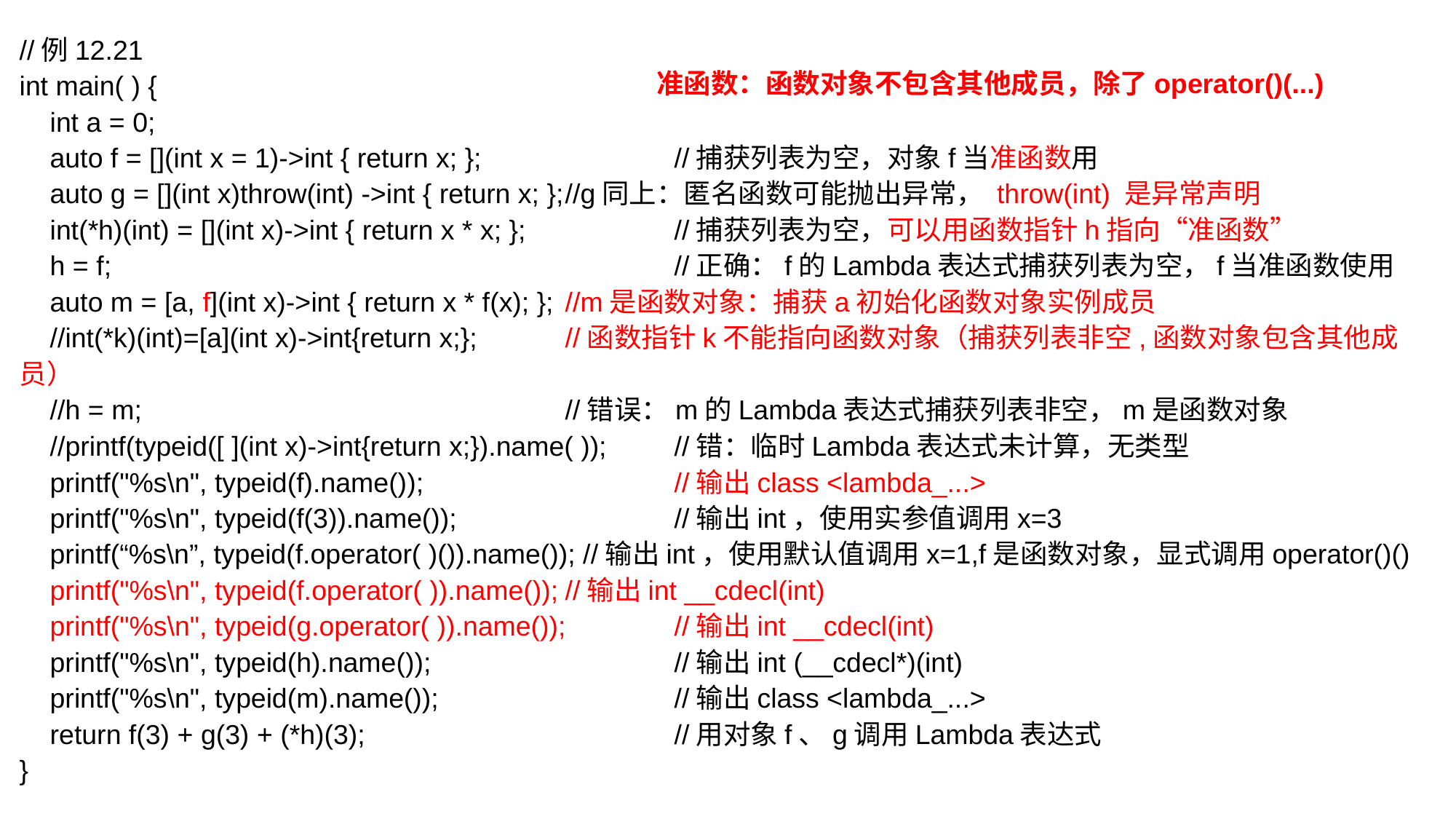

//例12.21
int main( ) {
    int a = 0;
    auto f = [](int x = 1)->int { return x; }; 		//捕获列表为空，对象f当准函数用
    auto g = [](int x)throw(int) ->int { return x; };	//g同上：匿名函数可能抛出异常， throw(int) 是异常声明
    int(*h)(int) = [](int x)->int { return x * x; };		//捕获列表为空，可以用函数指针h指向“准函数”
    h = f;						//正确：f的Lambda表达式捕获列表为空，f当准函数使用
    auto m = [a, f](int x)->int { return x * f(x); };	//m是函数对象：捕获a初始化函数对象实例成员
    //int(*k)(int)=[a](int x)->int{return x;};	//函数指针k不能指向函数对象（捕获列表非空,函数对象包含其他成员）
    //h = m;				//错误：m的Lambda表达式捕获列表非空，m是函数对象
    //printf(typeid([ ](int x)->int{return x;}).name( ));	//错：临时Lambda表达式未计算，无类型
    printf("%s\n", typeid(f).name());			//输出class <lambda_...>
    printf("%s\n", typeid(f(3)).name());		//输出int，使用实参值调用x=3
    printf(“%s\n”, typeid(f.operator( )()).name()); //输出int，使用默认值调用x=1,f是函数对象，显式调用operator()()
    printf("%s\n", typeid(f.operator( )).name());	//输出int __cdecl(int)
    printf("%s\n", typeid(g.operator( )).name());	//输出int __cdecl(int)
    printf("%s\n", typeid(h).name());			//输出int (__cdecl*)(int)
    printf("%s\n", typeid(m).name());			//输出class <lambda_...>
    return f(3) + g(3) + (*h)(3);			//用对象f、g调用Lambda表达式
}
准函数：函数对象不包含其他成员，除了operator()(...)